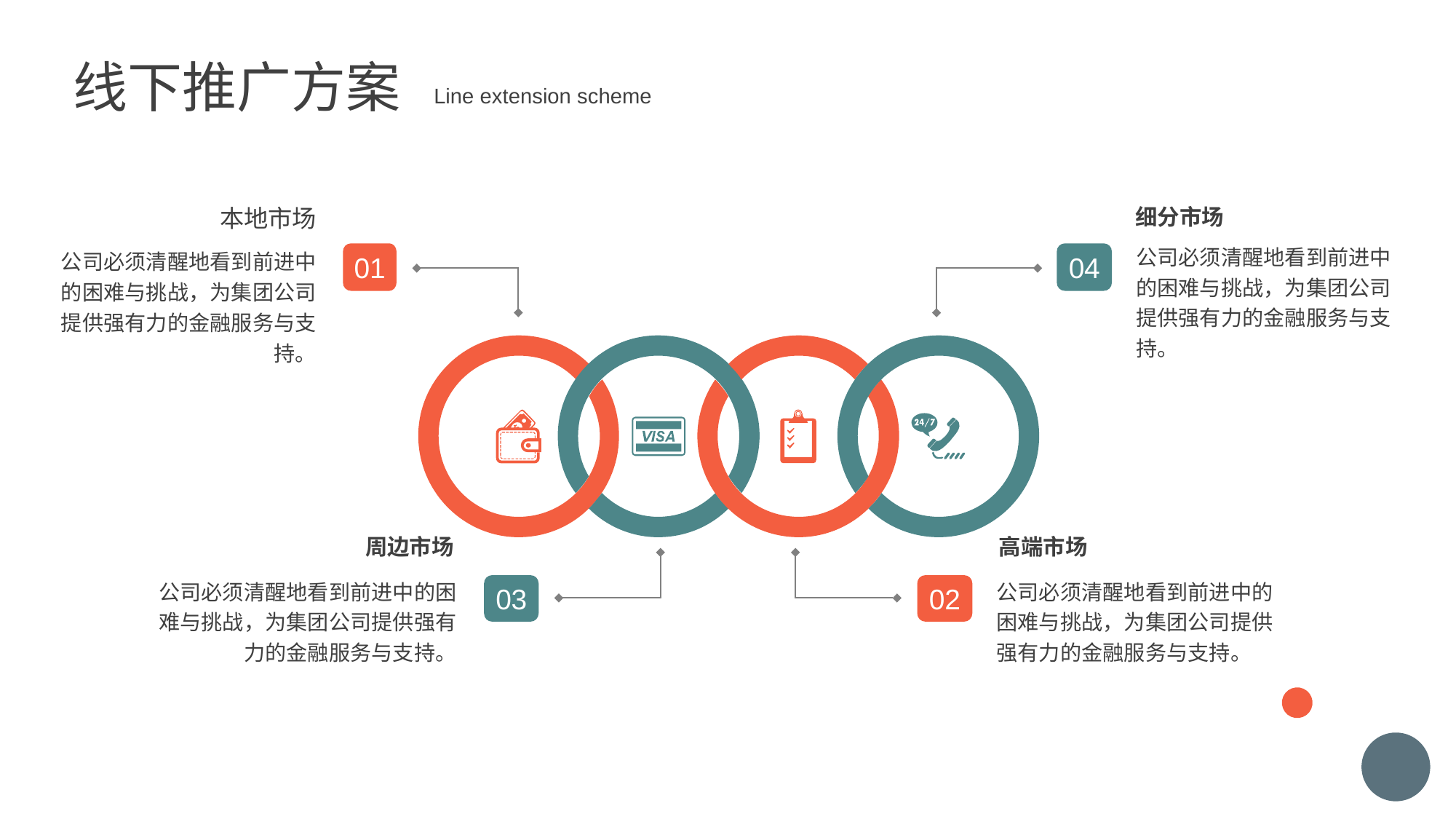

线下推广方案
Line extension scheme
细分市场
本地市场
公司必须清醒地看到前进中的困难与挑战，为集团公司提供强有力的金融服务与支持。

公司必须清醒地看到前进中的困难与挑战，为集团公司提供强有力的金融服务与支持。

01
04

周边市场
高端市场

公司必须清醒地看到前进中的困难与挑战，为集团公司提供强有力的金融服务与支持。

公司必须清醒地看到前进中的困难与挑战，为集团公司提供强有力的金融服务与支持。

03
02